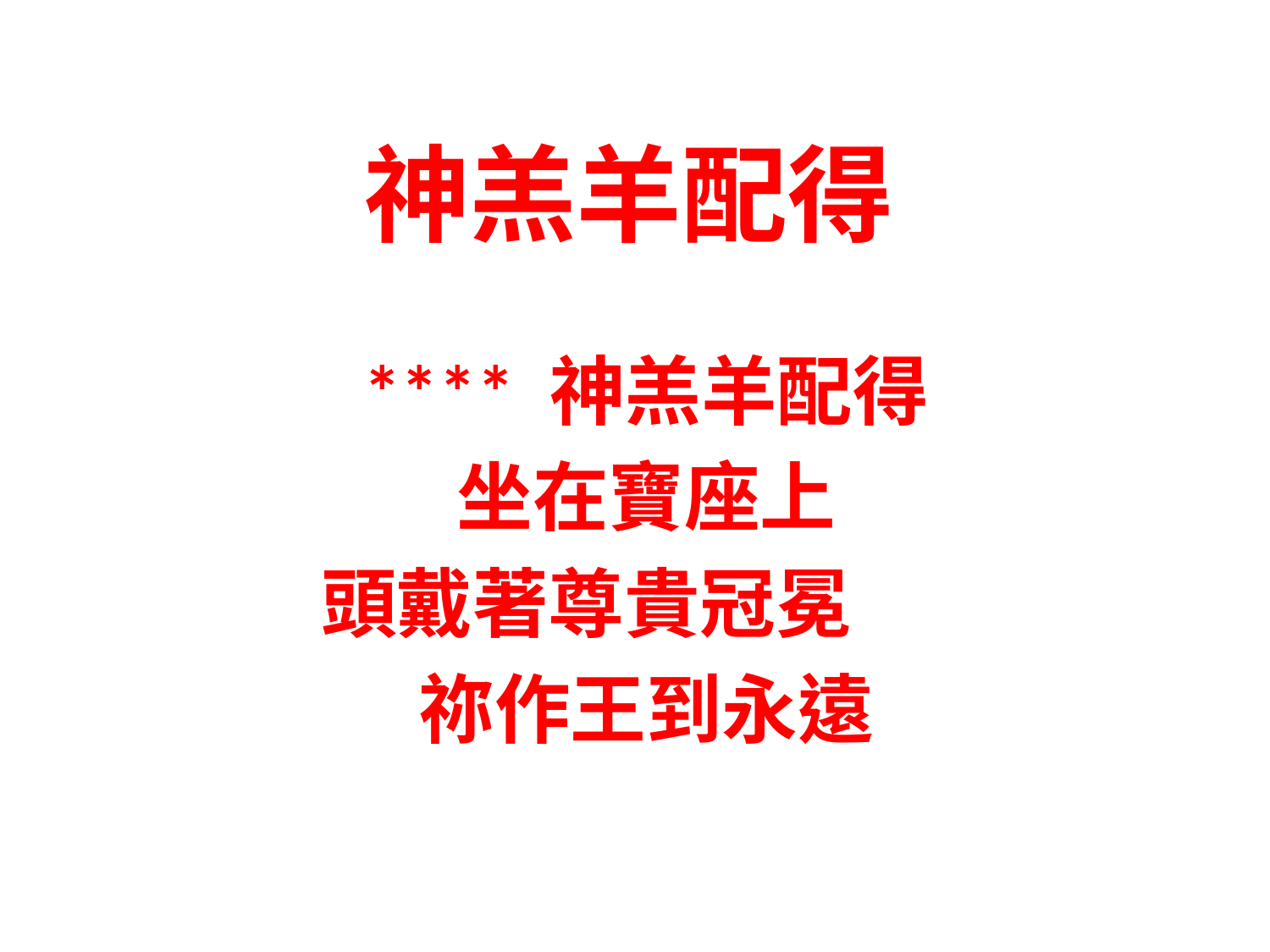

# 神羔羊配得
**** 神羔羊配得
坐在寶座上
頭戴著尊貴冠冕
祢作王到永遠